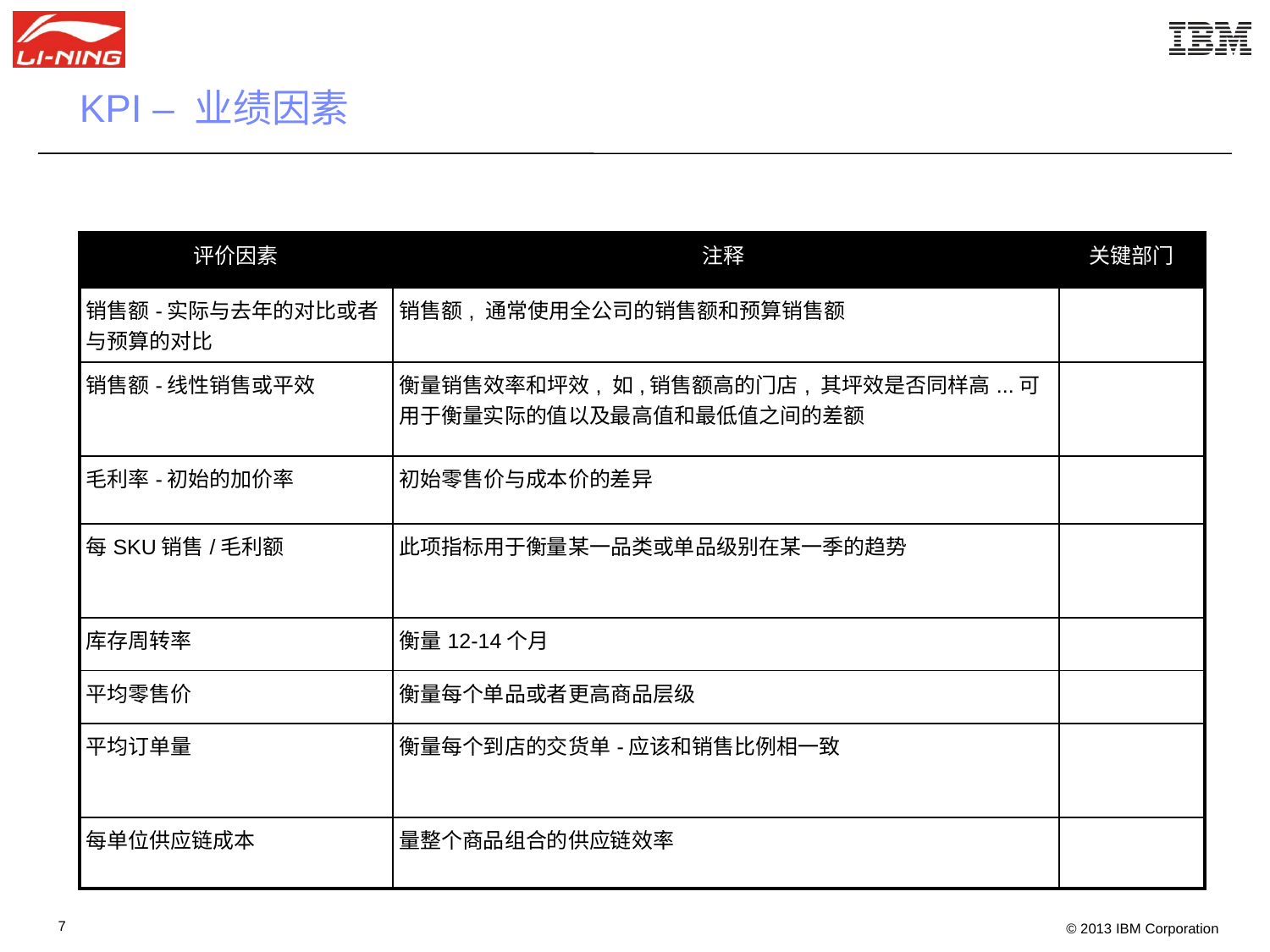

KPI – 业绩因素
| 评价因素 | 注释 | 关键部门 |
| --- | --- | --- |
| 销售额-实际与去年的对比或者与预算的对比 | 销售额, 通常使用全公司的销售额和预算销售额 |  |
| 销售额-线性销售或平效 | 衡量销售效率和坪效, 如,销售额高的门店, 其坪效是否同样高...可用于衡量实际的值以及最高值和最低值之间的差额 |  |
| 毛利率-初始的加价率 | 初始零售价与成本价的差异 |  |
| 每SKU销售/毛利额 | 此项指标用于衡量某一品类或单品级别在某一季的趋势 |  |
| 库存周转率 | 衡量12-14个月 |  |
| 平均零售价 | 衡量每个单品或者更高商品层级 |  |
| 平均订单量 | 衡量每个到店的交货单-应该和销售比例相一致 |  |
| 每单位供应链成本 | 量整个商品组合的供应链效率 |  |